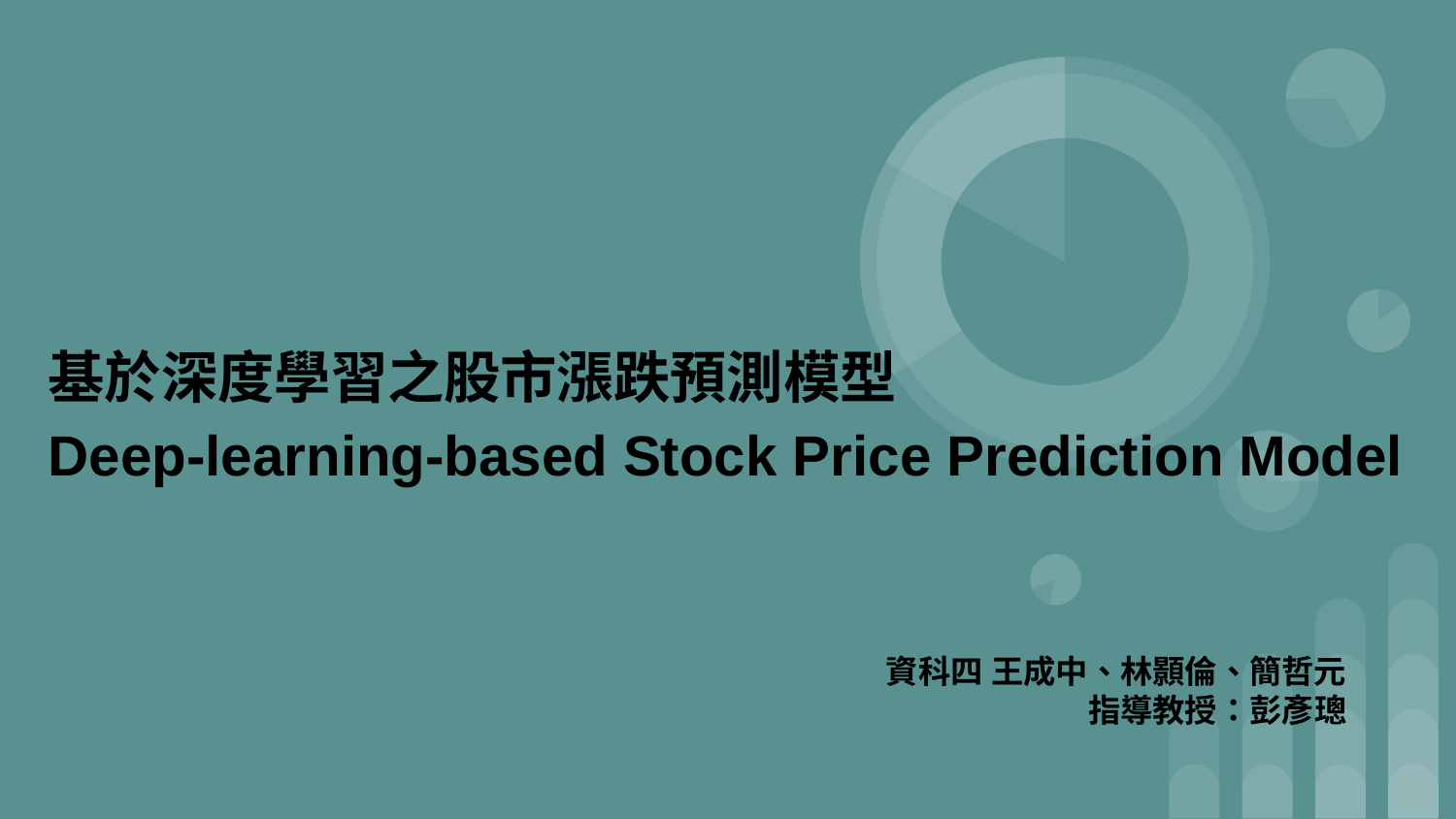

# 基於深度學習之股市漲跌預測模型
Deep-learning-based Stock Price Prediction Model
資科四 王成中、林顥倫、簡哲元
指導教授：彭彥璁